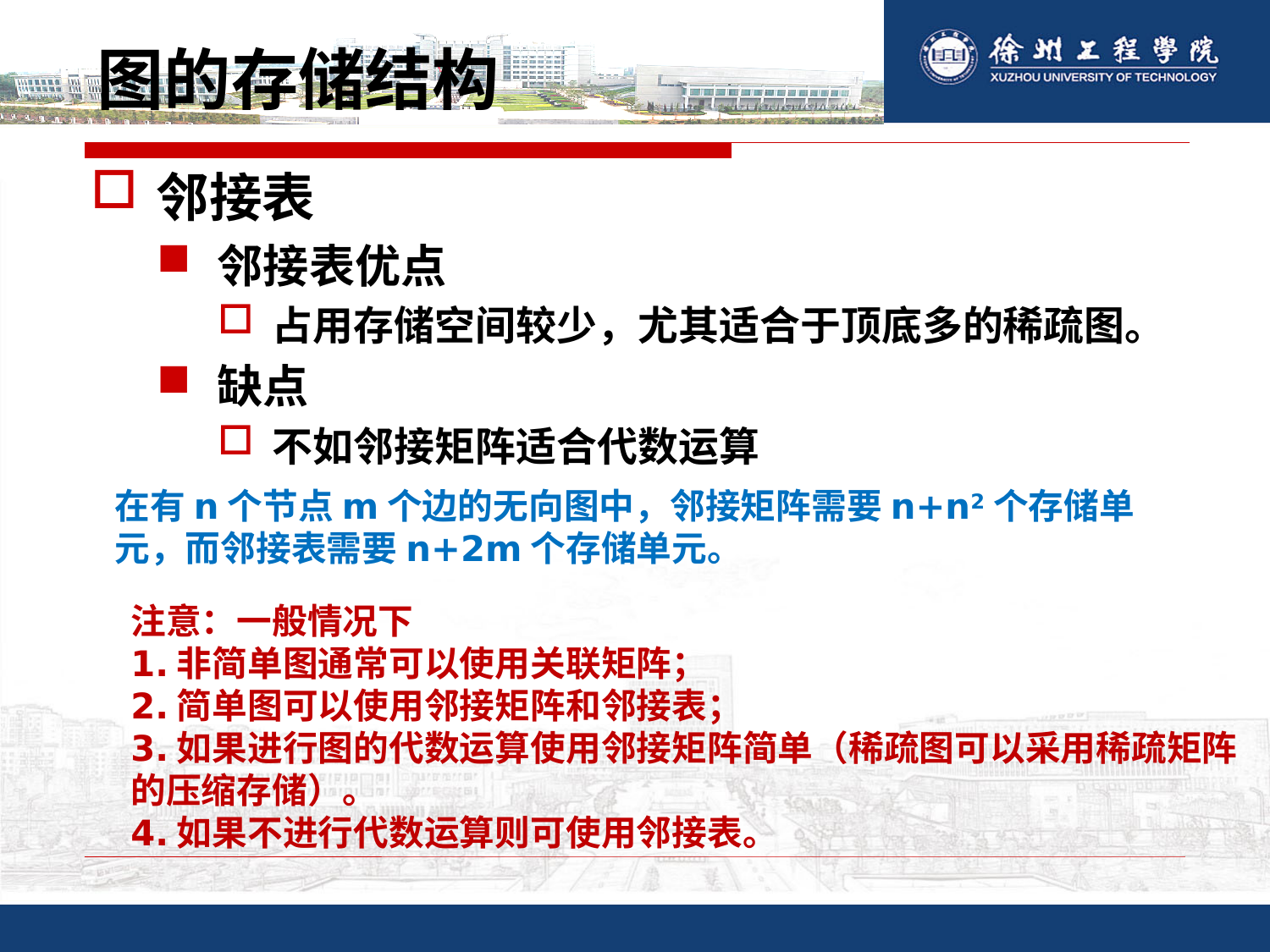

# 图的存储结构
邻接表
邻接表优点
占用存储空间较少，尤其适合于顶底多的稀疏图。
缺点
不如邻接矩阵适合代数运算
在有n个节点m个边的无向图中，邻接矩阵需要n+n2个存储单元，而邻接表需要n+2m个存储单元。
注意：一般情况下
1.非简单图通常可以使用关联矩阵；
2.简单图可以使用邻接矩阵和邻接表；
3.如果进行图的代数运算使用邻接矩阵简单（稀疏图可以采用稀疏矩阵的压缩存储）。
4.如果不进行代数运算则可使用邻接表。